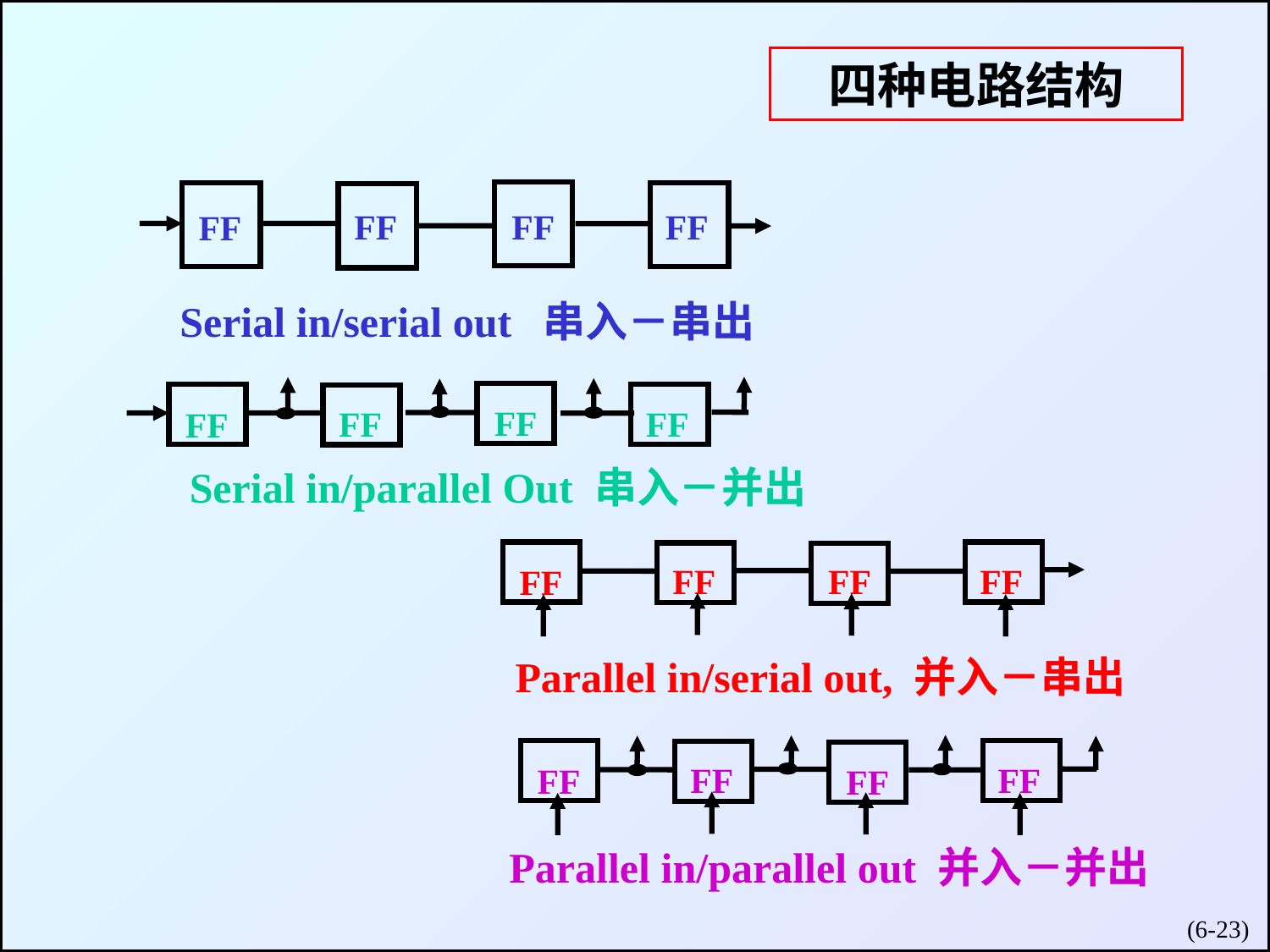

四种电路结构

FF
FF
FF
FF

Serial in/serial out  串入－串出

FF
FF
FF
FF

Serial in/parallel Out 串入－并出

FF
FF
FF
FF

Parallel in/serial out, 并入－串出

FF
FF
FF
FF

Parallel in/parallel out 并入－并出
(6-23)